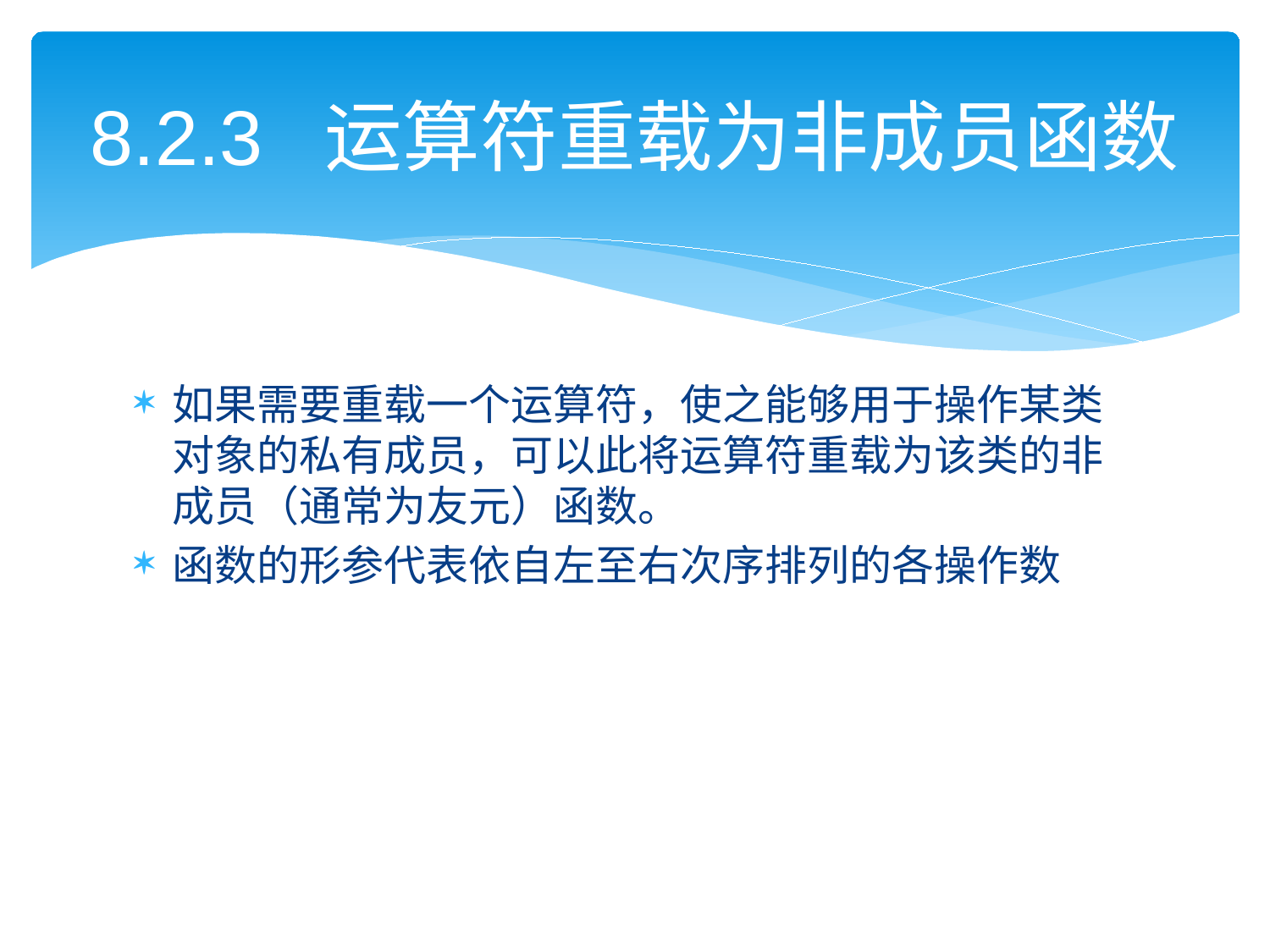

# 8.2.3  运算符重载为非成员函数
如果需要重载一个运算符，使之能够用于操作某类对象的私有成员，可以此将运算符重载为该类的非成员（通常为友元）函数。
函数的形参代表依自左至右次序排列的各操作数